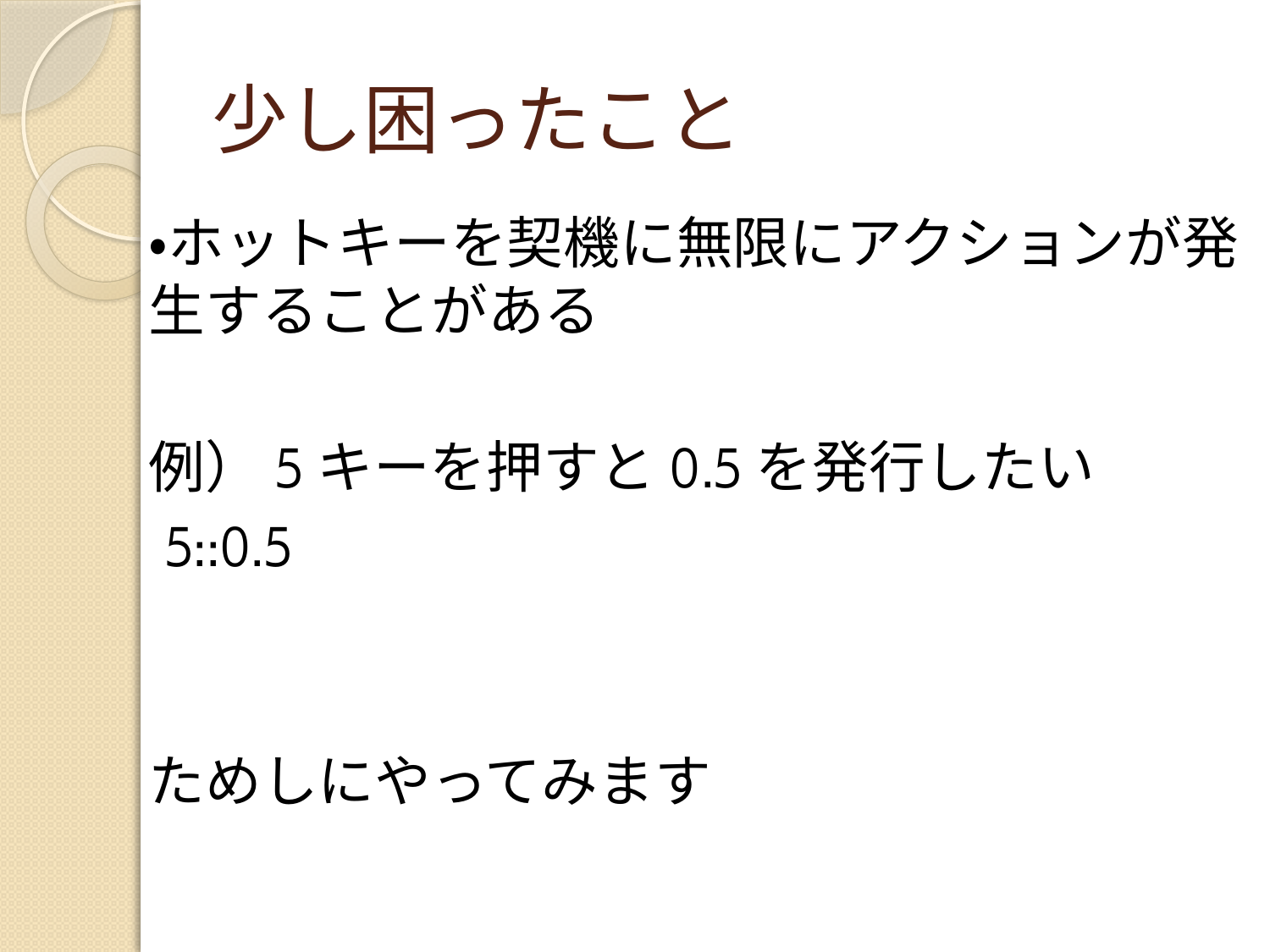

# 少し困ったこと
・ホットキーを契機に無限にアクションが発生することがある

例）5キーを押すと0.5を発行したい
 5::0.5

ためしにやってみます